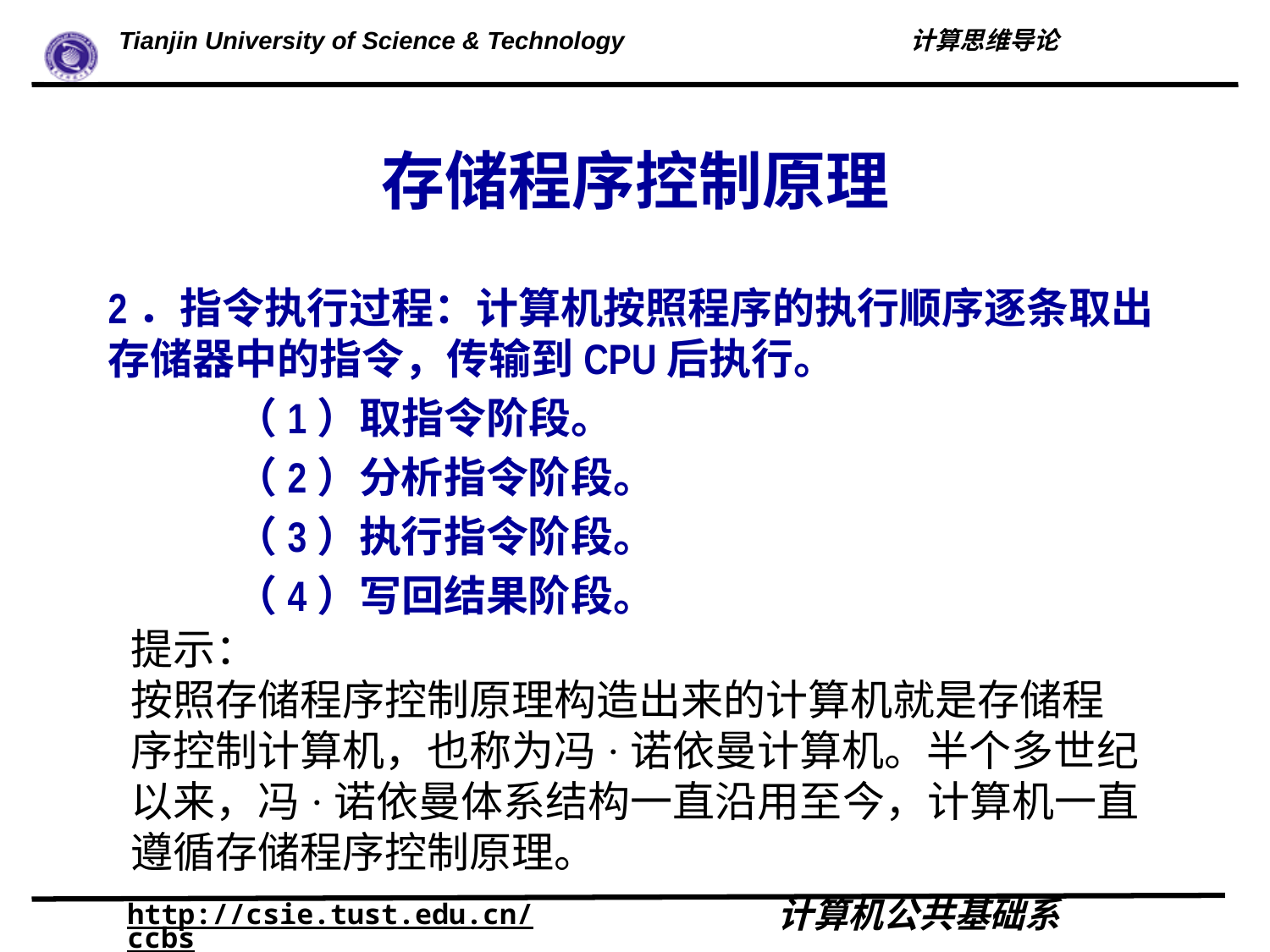

# 存储程序控制原理
2．指令执行过程：计算机按照程序的执行顺序逐条取出存储器中的指令，传输到CPU后执行。
	（1）取指令阶段。
	（2）分析指令阶段。
	（3）执行指令阶段。
	（4）写回结果阶段。

提示：
按照存储程序控制原理构造出来的计算机就是存储程序控制计算机，也称为冯·诺依曼计算机。半个多世纪以来，冯·诺依曼体系结构一直沿用至今，计算机一直遵循存储程序控制原理。